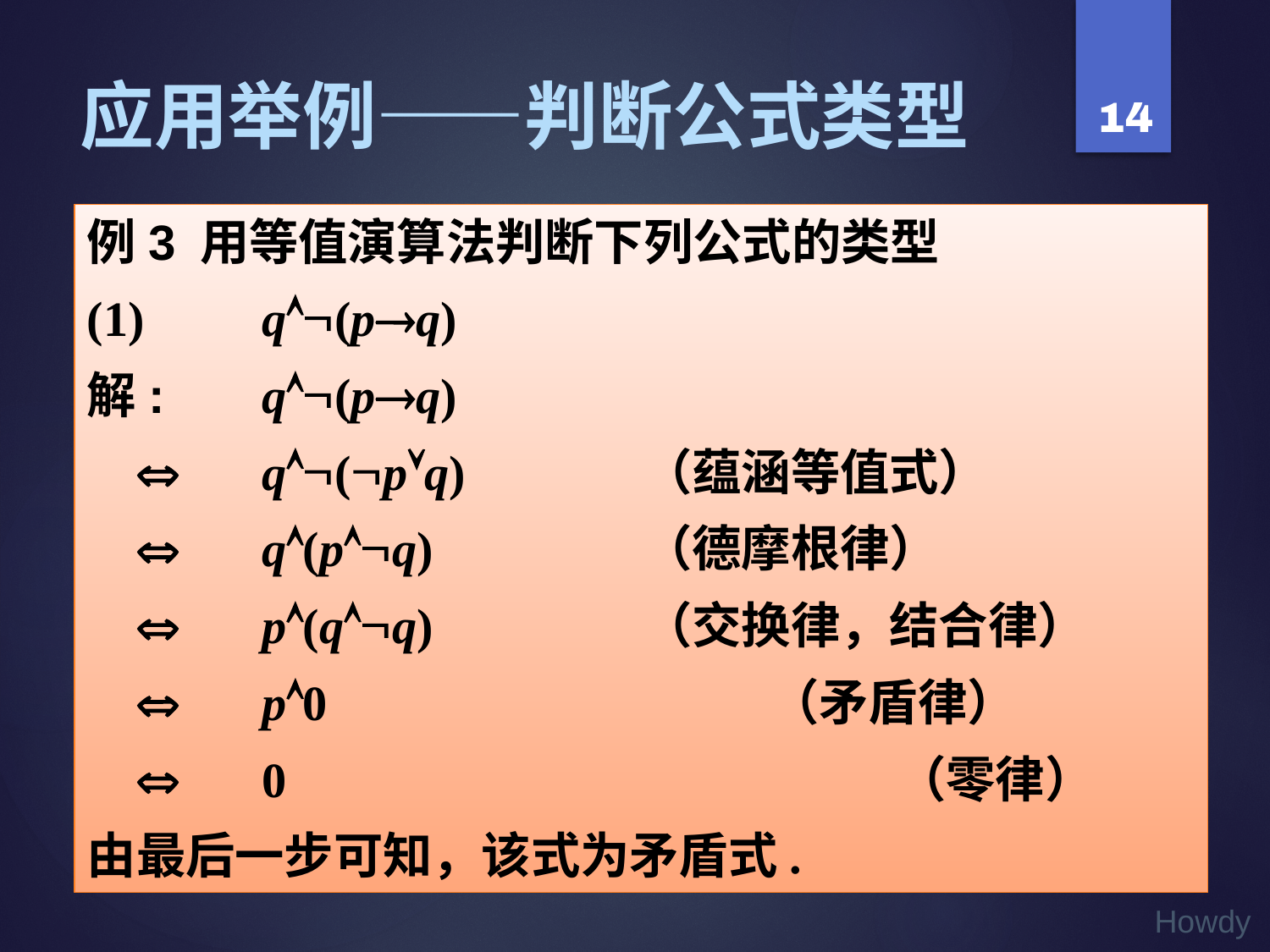

14
# 应用举例——判断公式类型
例3 用等值演算法判断下列公式的类型
(1)  	q∧¬(p→q)
解:	q∧¬(p→q)
	⇔ 	q∧¬(¬p∨q)		（蕴涵等值式）
	⇔ 	q∧(p∧¬q)		（德摩根律）
	⇔ 	p∧(q∧¬q)		（交换律，结合律）
	⇔ 	p∧0				（矛盾律）
	⇔ 	0					（零律）
由最后一步可知，该式为矛盾式.